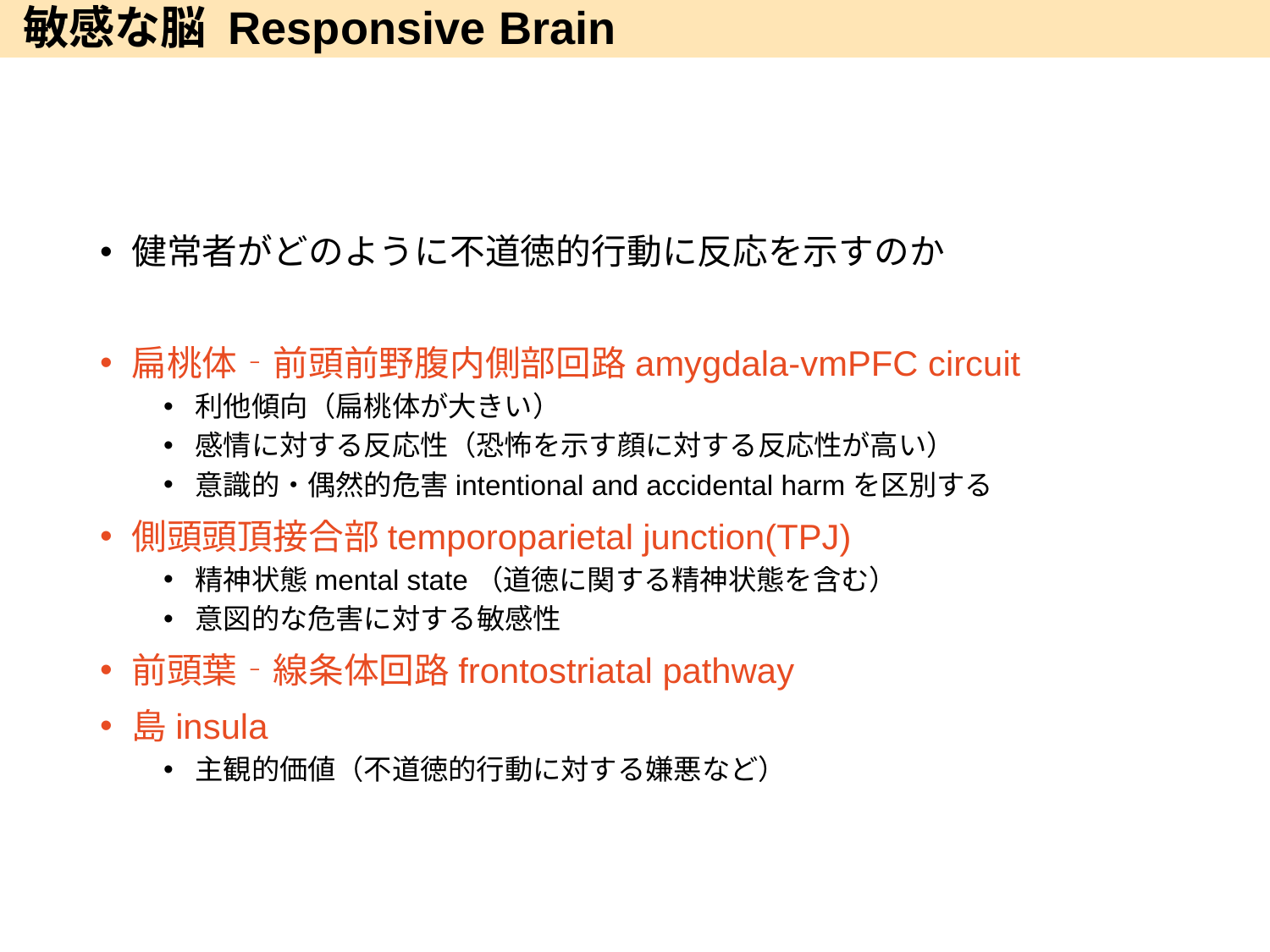

# 敏感な脳 Responsive Brain
健常者がどのように不道徳的行動に反応を示すのか

扁桃体‐前頭前野腹内側部回路amygdala-vmPFC circuit
利他傾向（扁桃体が大きい）
感情に対する反応性（恐怖を示す顔に対する反応性が高い）
意識的・偶然的危害intentional and accidental harmを区別する
側頭頭頂接合部temporoparietal junction(TPJ)
精神状態mental state（道徳に関する精神状態を含む）
意図的な危害に対する敏感性
前頭葉‐線条体回路frontostriatal pathway
島insula
主観的価値（不道徳的行動に対する嫌悪など）